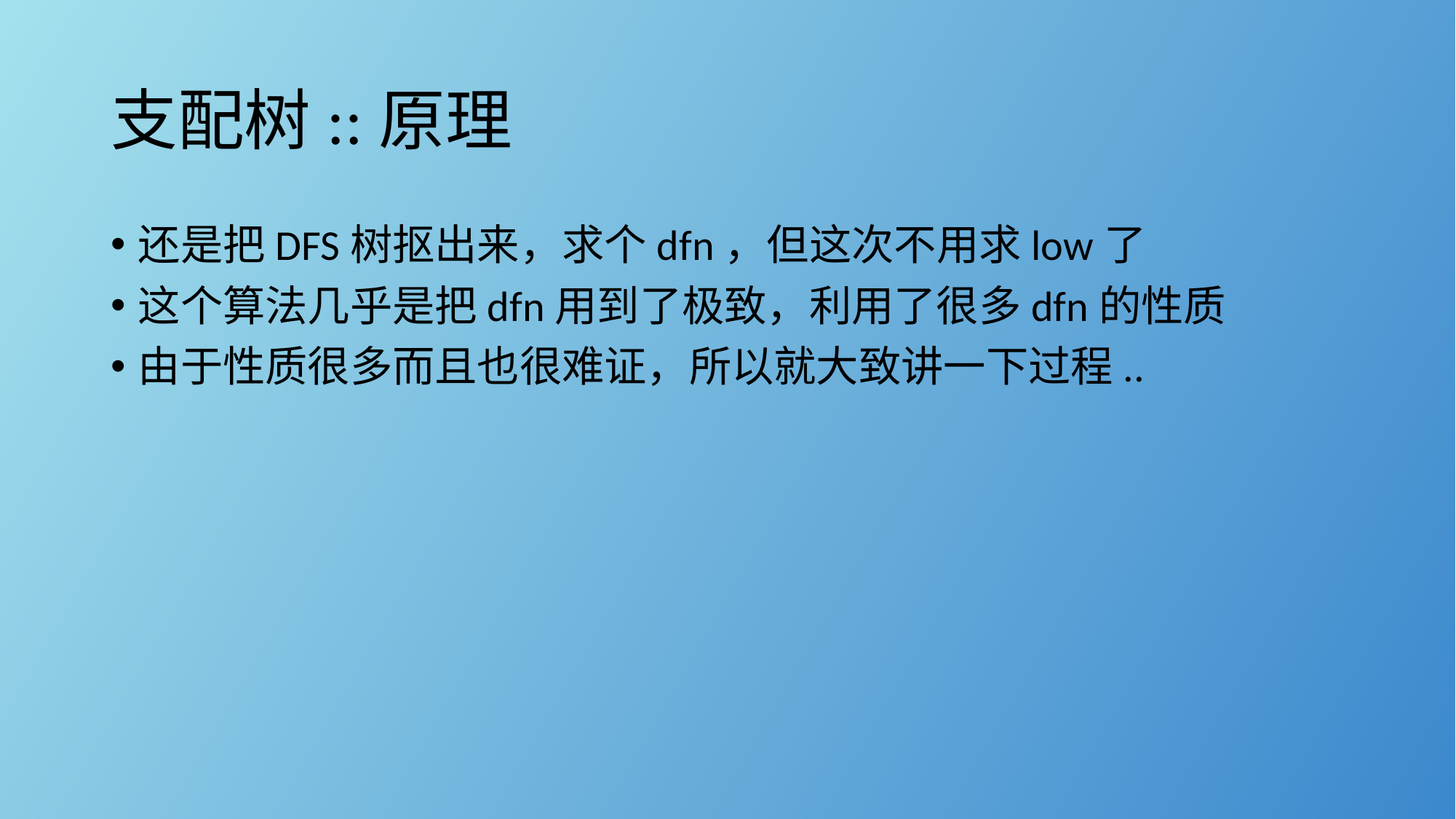

# 支配树::原理
还是把DFS树抠出来，求个dfn，但这次不用求low了
这个算法几乎是把dfn用到了极致，利用了很多dfn的性质
由于性质很多而且也很难证，所以就大致讲一下过程..